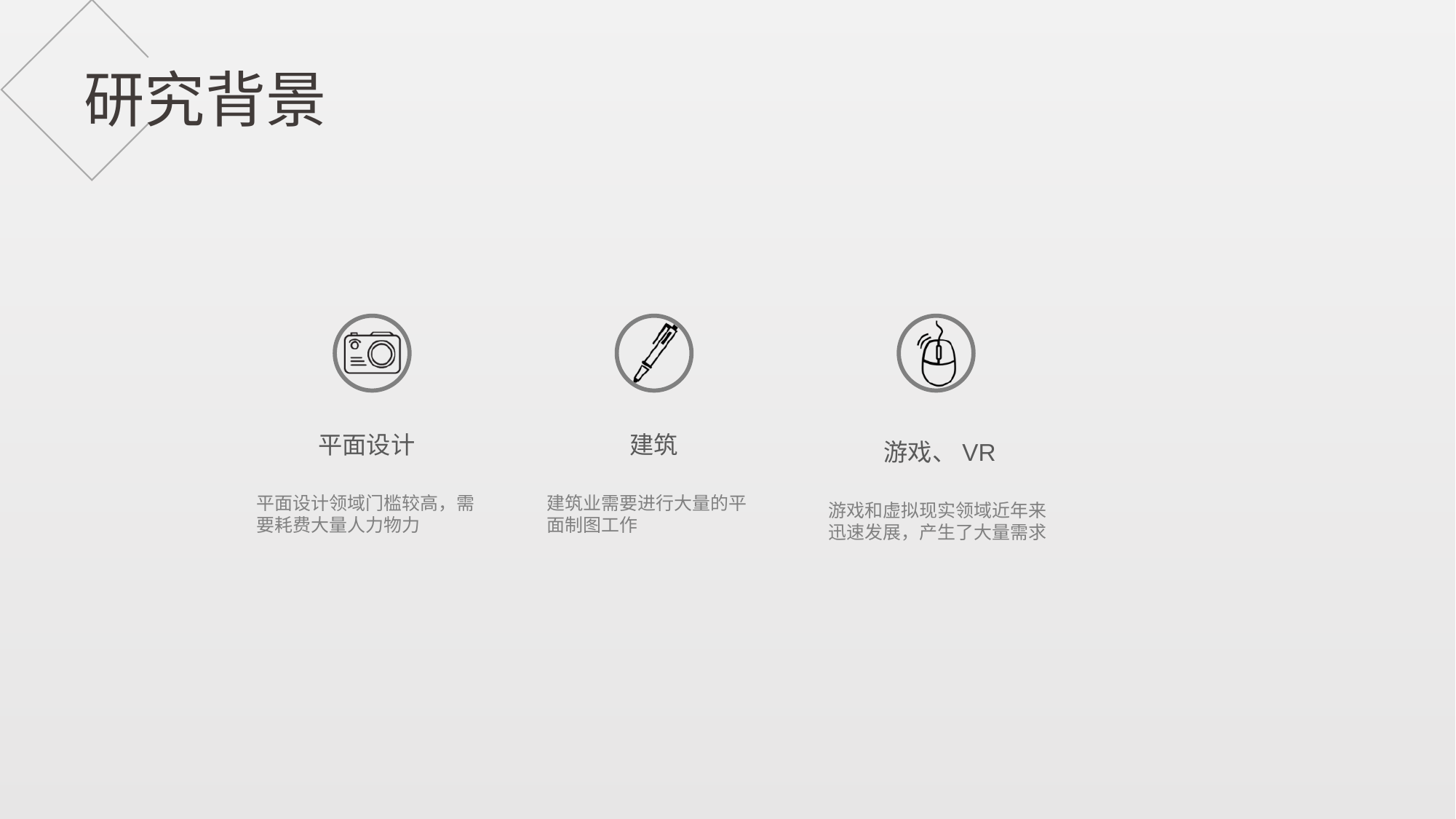

研究背景

建筑

建筑业需要进行大量的平面制图工作
平面设计

平面设计领域门槛较高，需要耗费大量人力物力
游戏、VR

游戏和虚拟现实领域近年来迅速发展，产生了大量需求